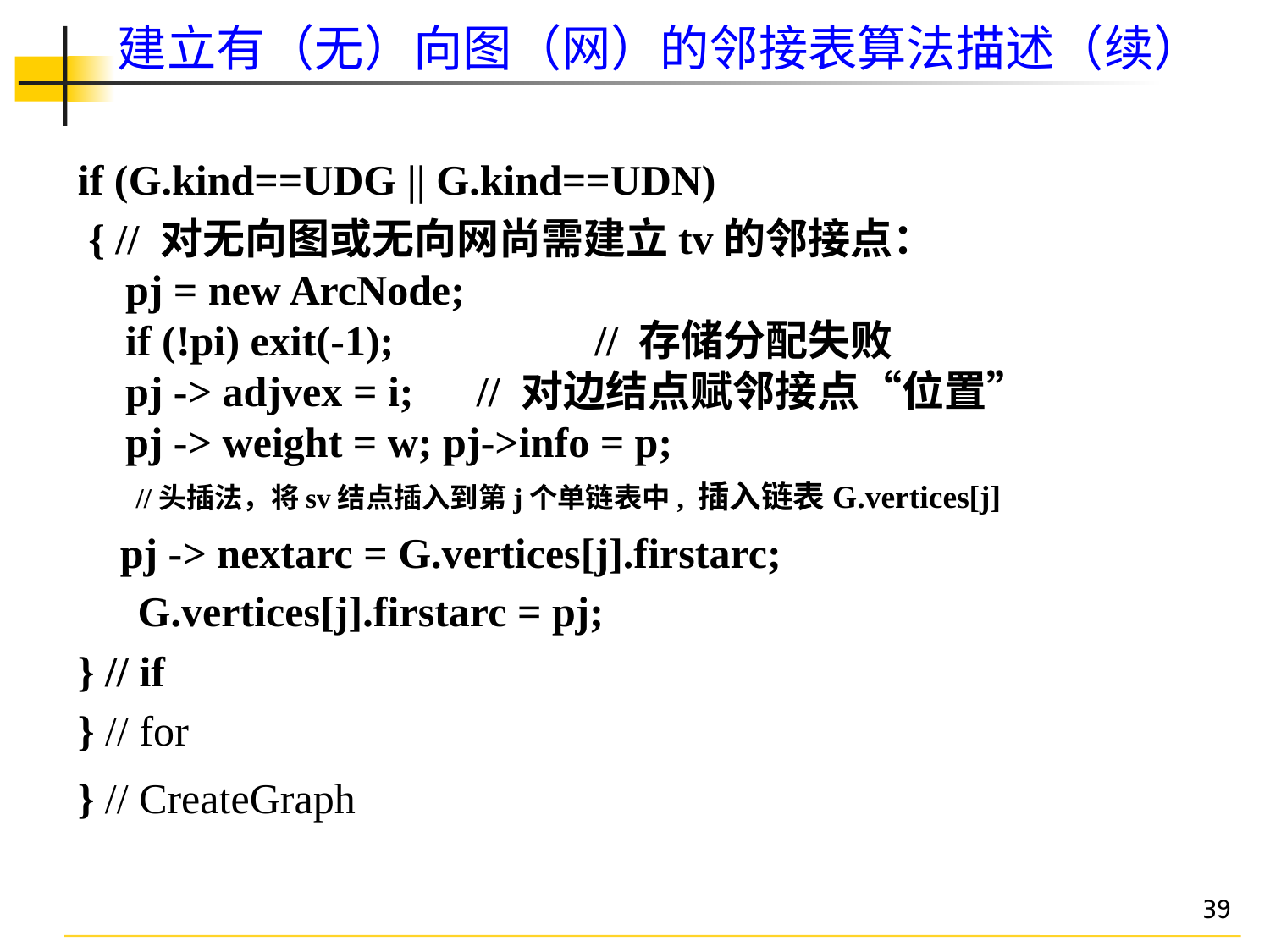

# 建立有（无）向图（网）的邻接表算法描述（续）
if (G.kind==UDG || G.kind==UDN)
 { // 对无向图或无向网尚需建立tv的邻接点：
pj = new ArcNode;
if (!pi) exit(-1); 　　　　// 存储分配失败
pj -> adjvex = i;　// 对边结点赋邻接点“位置”
pj -> weight = w; pj->info = p;
 //头插法，将sv结点插入到第j个单链表中, 插入链表G.vertices[j]
    pj -> nextarc = G.vertices[j].firstarc;
 G.vertices[j].firstarc = pj;
} // if
} // for
} // CreateGraph
39